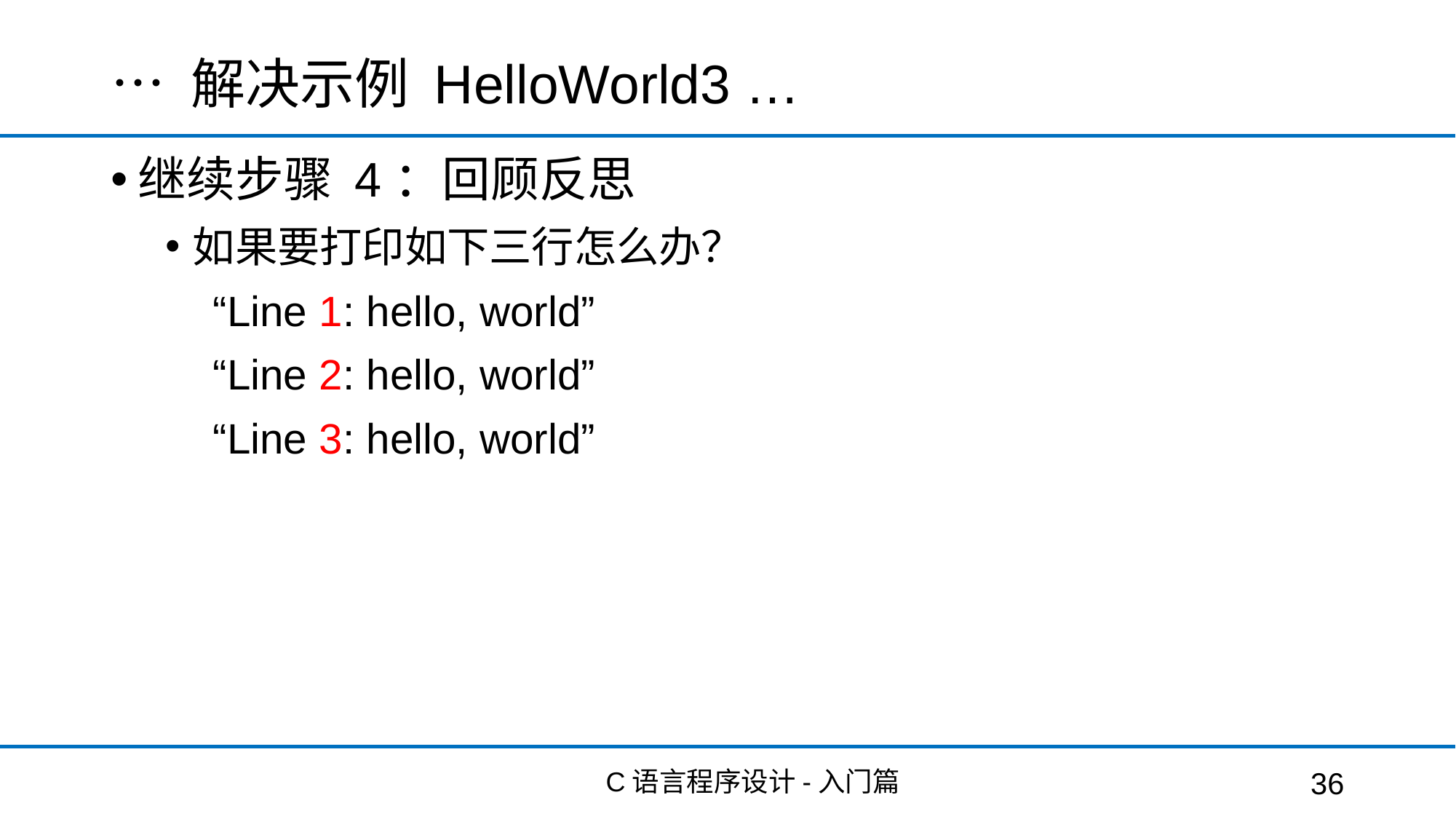

# … 解决示例 HelloWorld3 …
继续步骤 4：回顾反思
如果要打印如下三行怎么办？
    “Line 1: hello, world”
    “Line 2: hello, world”
    “Line 3: hello, world”
C语言程序设计-入门篇
36